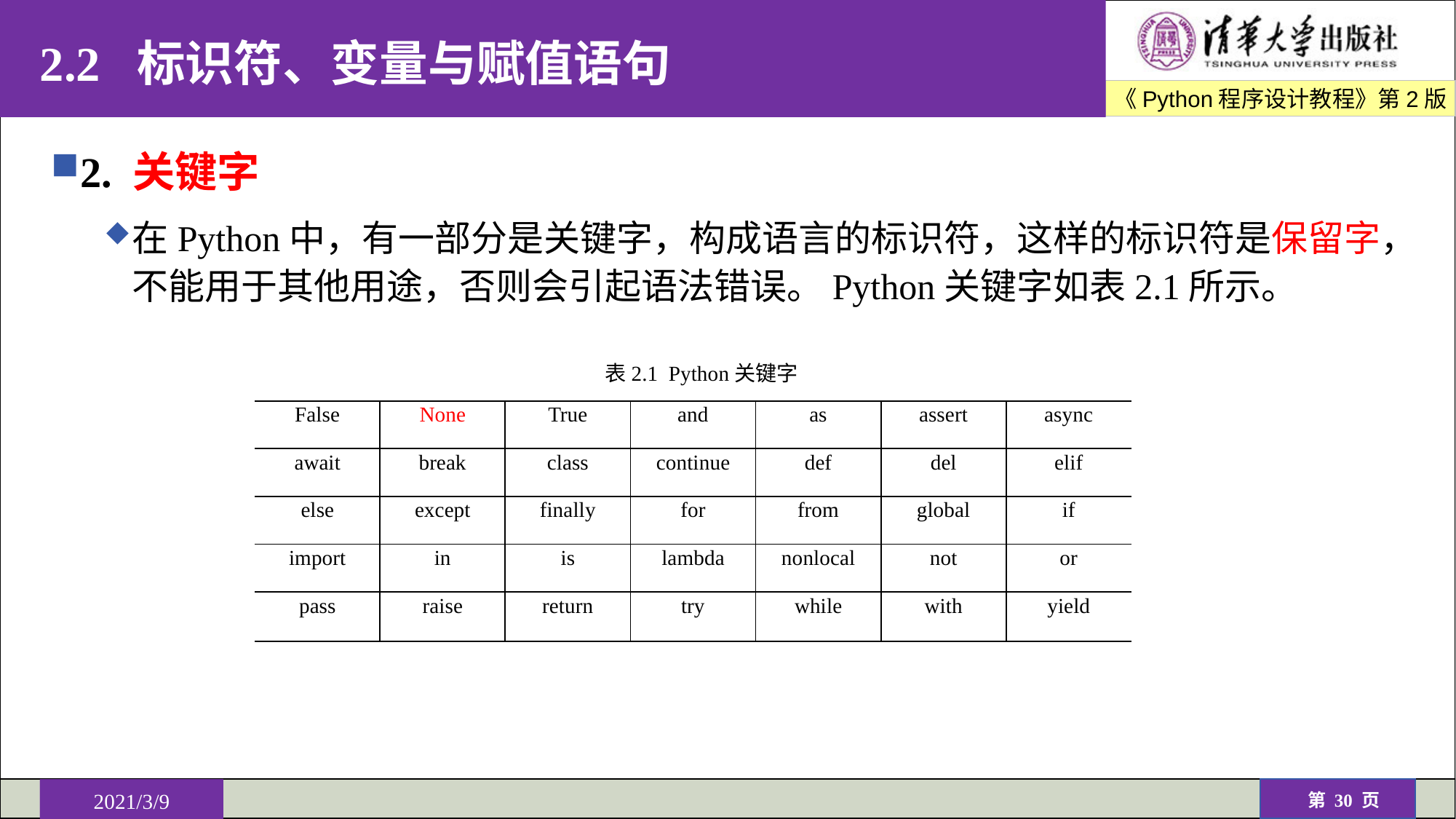

# 2.2  标识符、变量与赋值语句
2. 关键字
在Python中，有一部分是关键字，构成语言的标识符，这样的标识符是保留字，不能用于其他用途，否则会引起语法错误。Python关键字如表2.1所示。
表2.1  Python关键字
| False | None | True | and | as | assert | async |
| --- | --- | --- | --- | --- | --- | --- |
| await | break | class | continue | def | del | elif |
| else | except | finally | for | from | global | if |
| import | in | is | lambda | nonlocal | not | or |
| pass | raise | return | try | while | with | yield |